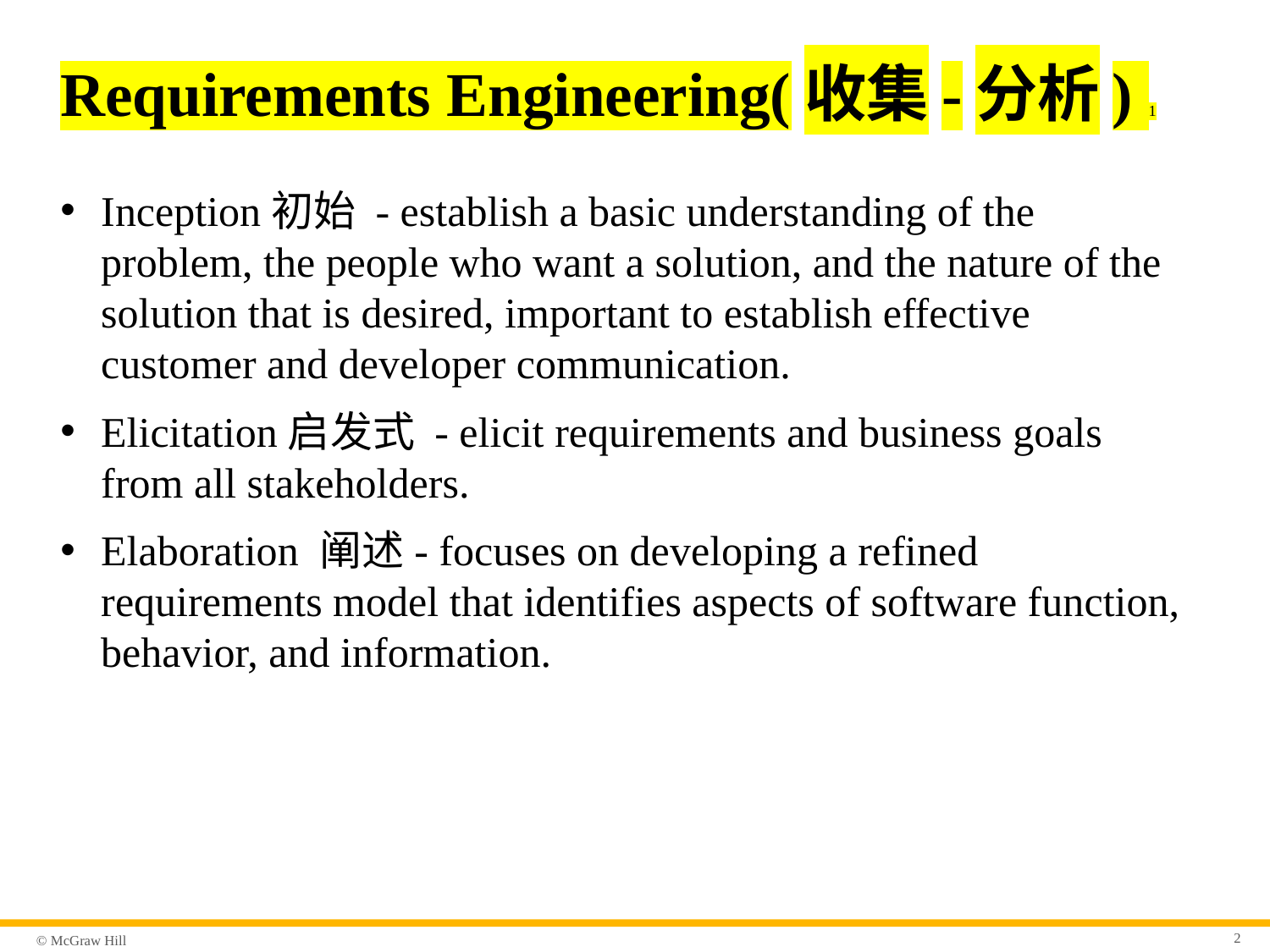

# Requirements Engineering(收集-分析) 1
Inception初始 - establish a basic understanding of the problem, the people who want a solution, and the nature of the solution that is desired, important to establish effective customer and developer communication.
Elicitation启发式 - elicit requirements and business goals from all stakeholders.
Elaboration 阐述- focuses on developing a refined requirements model that identifies aspects of software function, behavior, and information.
2